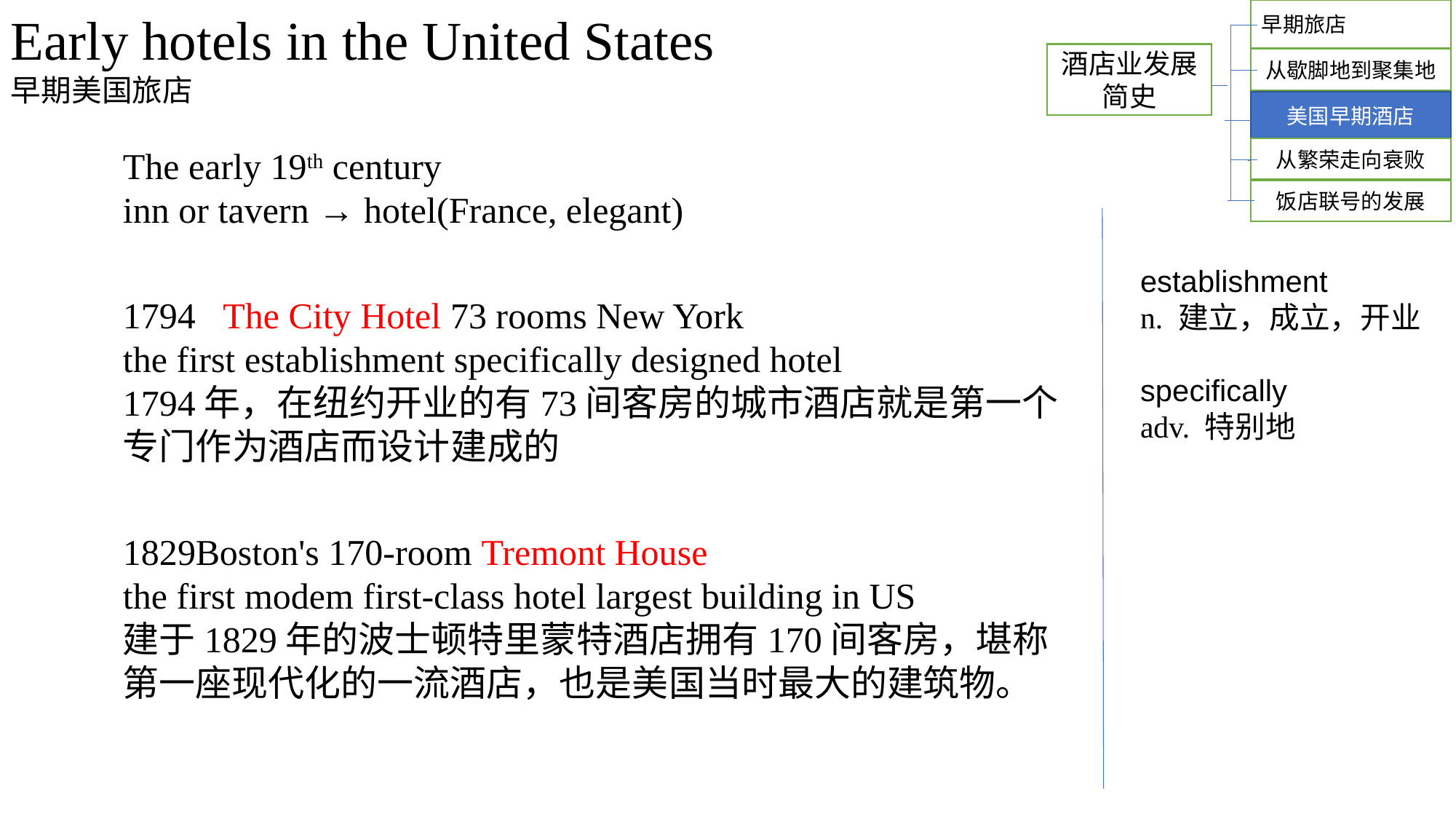

Early hotels in the United States
早期美国旅店
早期旅店
酒店业发展简史
从歇脚地到聚集地
美国早期酒店
The early 19th century
inn or tavern → hotel(France, elegant)

1794   The City Hotel 73 rooms New York
the first establishment specifically designed hotel
1794年，在纽约开业的有73间客房的城市酒店就是第一个专门作为酒店而设计建成的

Boston's 170-room Tremont House
the first modem first-class hotel largest building in US
建于1829年的波士顿特里蒙特酒店拥有170间客房，堪称第一座现代化的一流酒店，也是美国当时最大的建筑物。
从繁荣走向衰败
饭店联号的发展
 establishment
 n. 建立，成立，开业

 specifically
 adv. 特别地